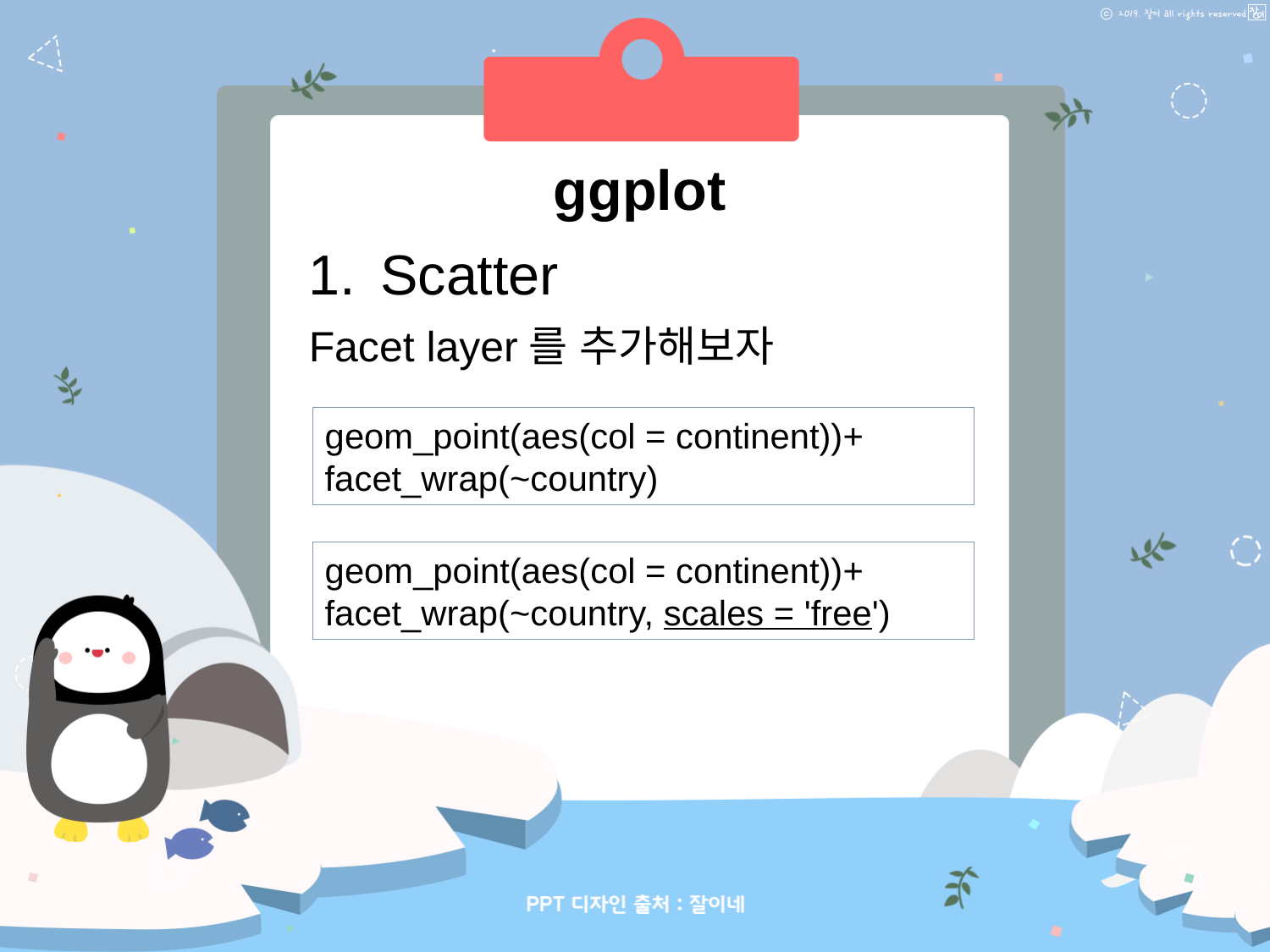

ggplot
Scatter
Facet layer를 추가해보자
geom_point(aes(col = continent))+ facet_wrap(~country)
geom_point(aes(col = continent))+ facet_wrap(~country, scales = 'free')